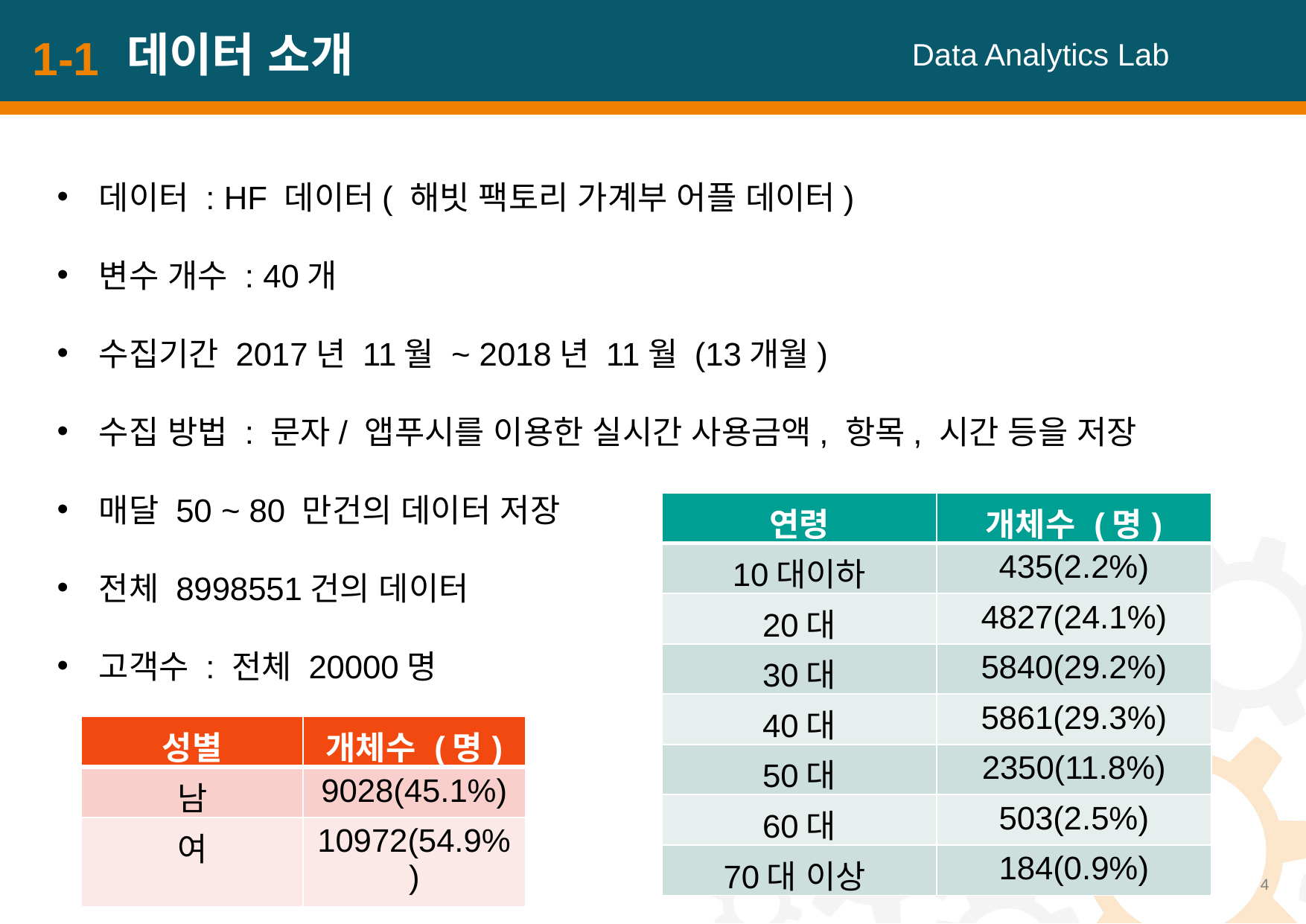

Data Analytics Lab
1-1
데이터 소개
데이터 : HF 데이터( 해빗 팩토리 가계부 어플 데이터)

변수 개수 : 40개

수집기간 2017년 11월 ~ 2018년 11월 (13개월)

수집 방법 : 문자/ 앱푸시를 이용한 실시간 사용금액, 항목, 시간 등을 저장

매달 50 ~ 80 만건의 데이터 저장

전체 8998551건의 데이터

고객수 : 전체 20000명

| 연령 | 개체수 (명) |
| --- | --- |
| 10대이하 | 435(2.2%) |
| 20대 | 4827(24.1%) |
| 30대 | 5840(29.2%) |
| 40대 | 5861(29.3%) |
| 50대 | 2350(11.8%) |
| 60대 | 503(2.5%) |
| 70대 이상 | 184(0.9%) |
| 성별 | 개체수 (명) |
| --- | --- |
| 남 | 9028(45.1%) |
| 여 | 10972(54.9%) |
4